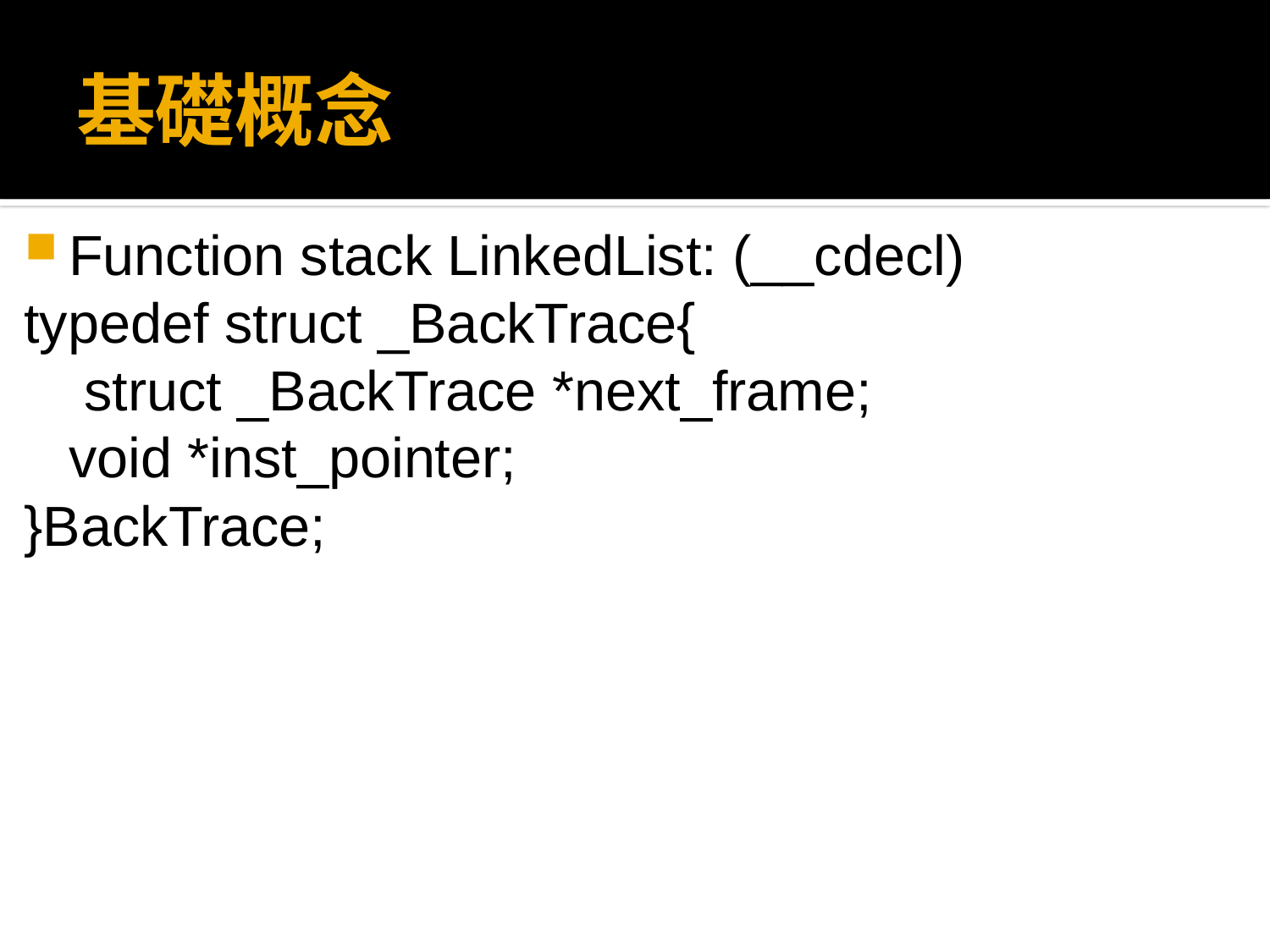

# 基礎概念
Function stack LinkedList: (__cdecl)
typedef struct _BackTrace{
	 struct _BackTrace *next_frame;
	void *inst_pointer;
}BackTrace;